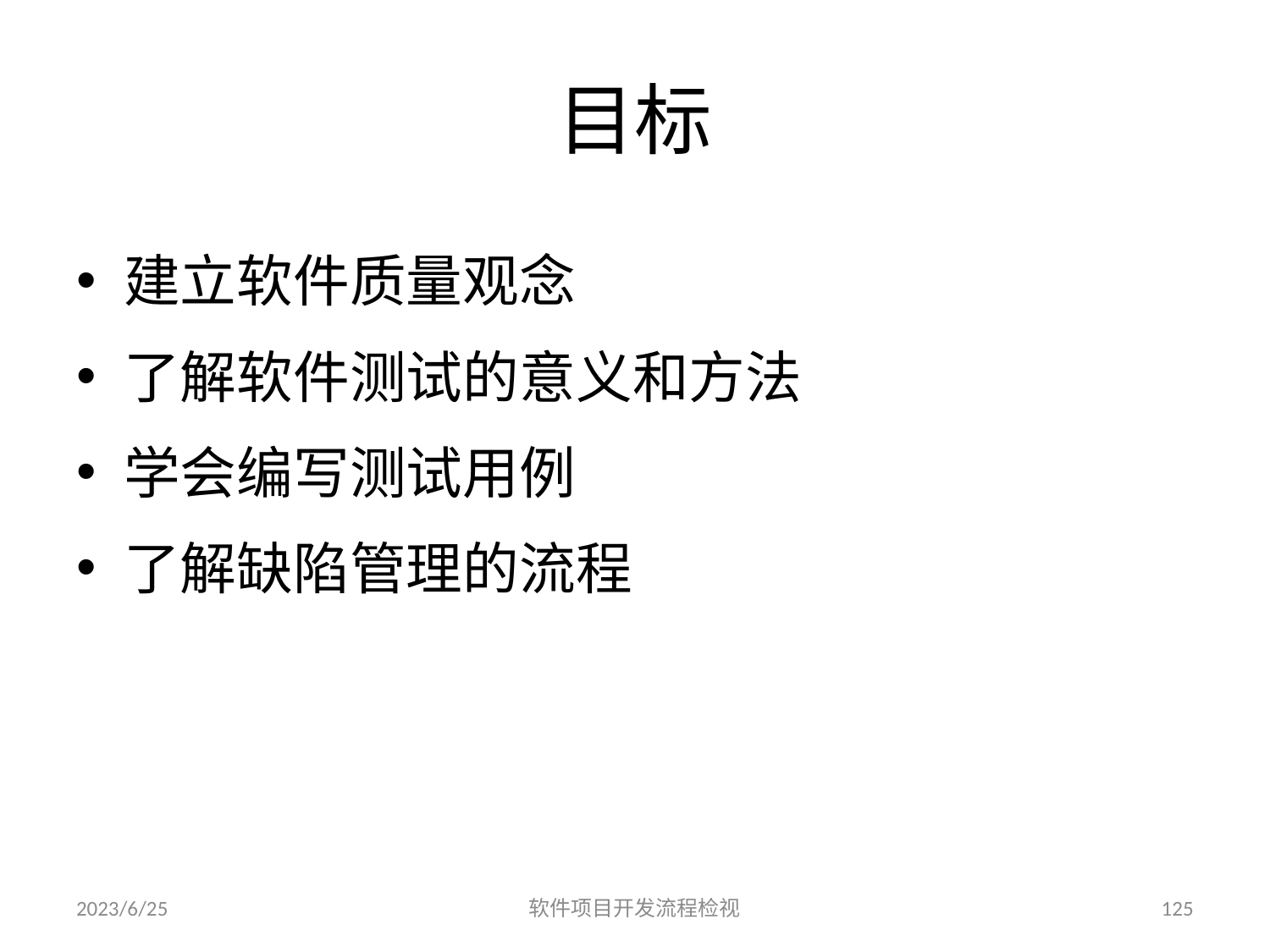

# 目标
建立软件质量观念
了解软件测试的意义和方法
学会编写测试用例
了解缺陷管理的流程
2023/6/25
软件项目开发流程检视
125